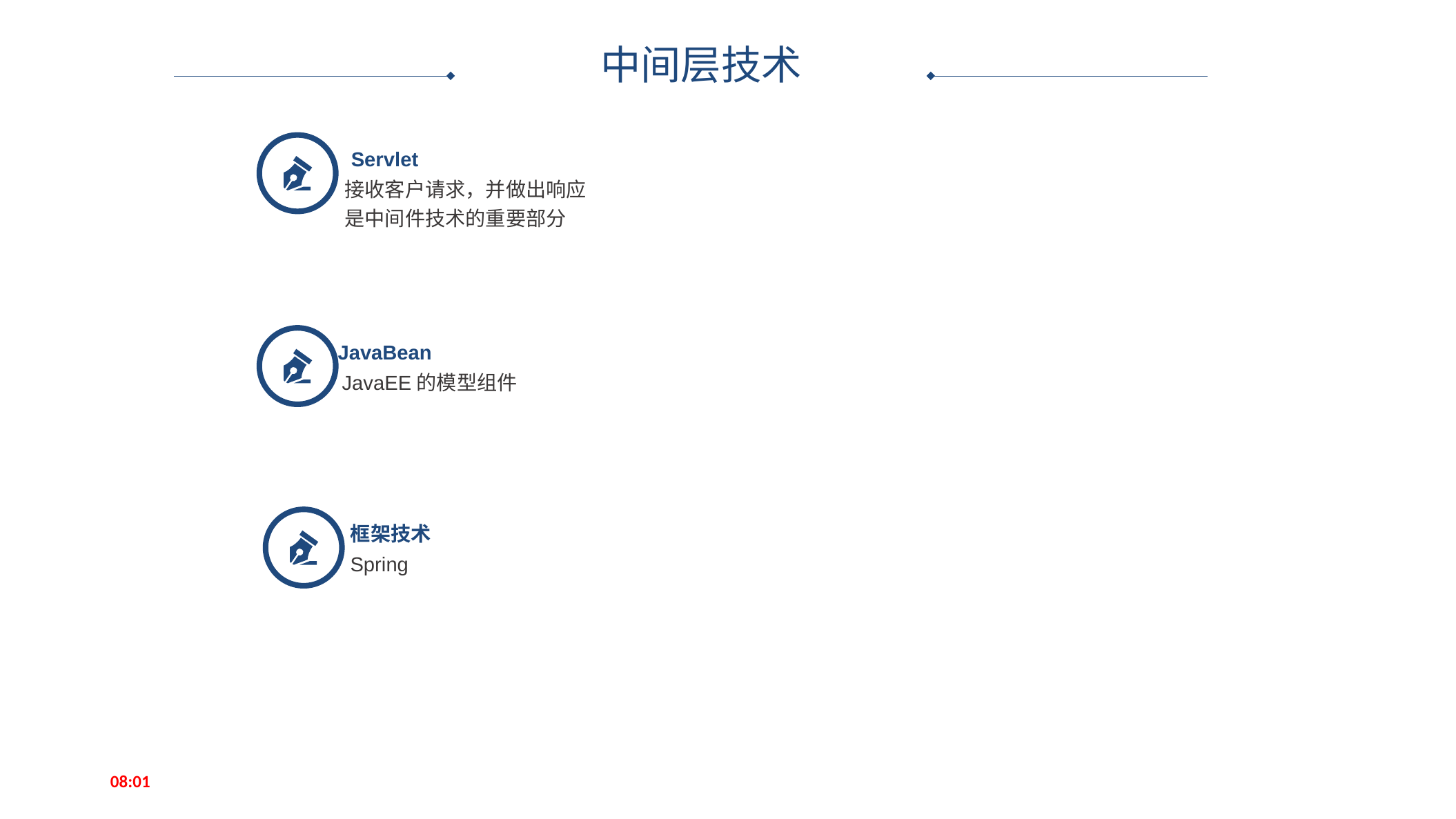

中间层技术

Servlet

接收客户请求，并做出响应
是中间件技术的重要部分

JavaBean

JavaEE的模型组件

框架技术

Spring
08:01